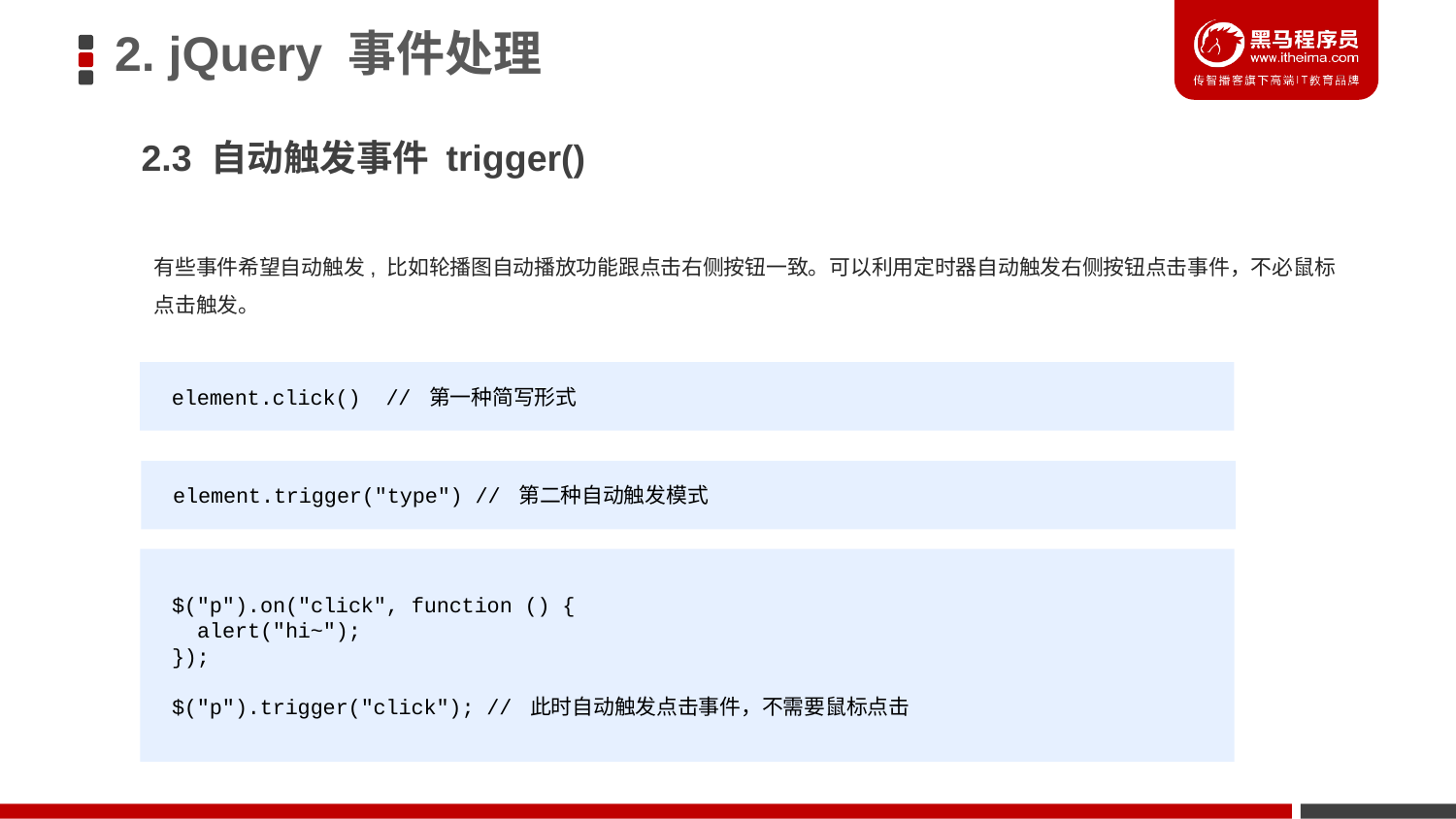

# 2. jQuery 事件处理
2.3 自动触发事件 trigger()
有些事件希望自动触发, 比如轮播图自动播放功能跟点击右侧按钮一致。可以利用定时器自动触发右侧按钮点击事件，不必鼠标点击触发。
element.click()  // 第一种简写形式
element.trigger("type") // 第二种自动触发模式
$("p").on("click", function () {
  alert("hi~");
});

$("p").trigger("click"); // 此时自动触发点击事件，不需要鼠标点击